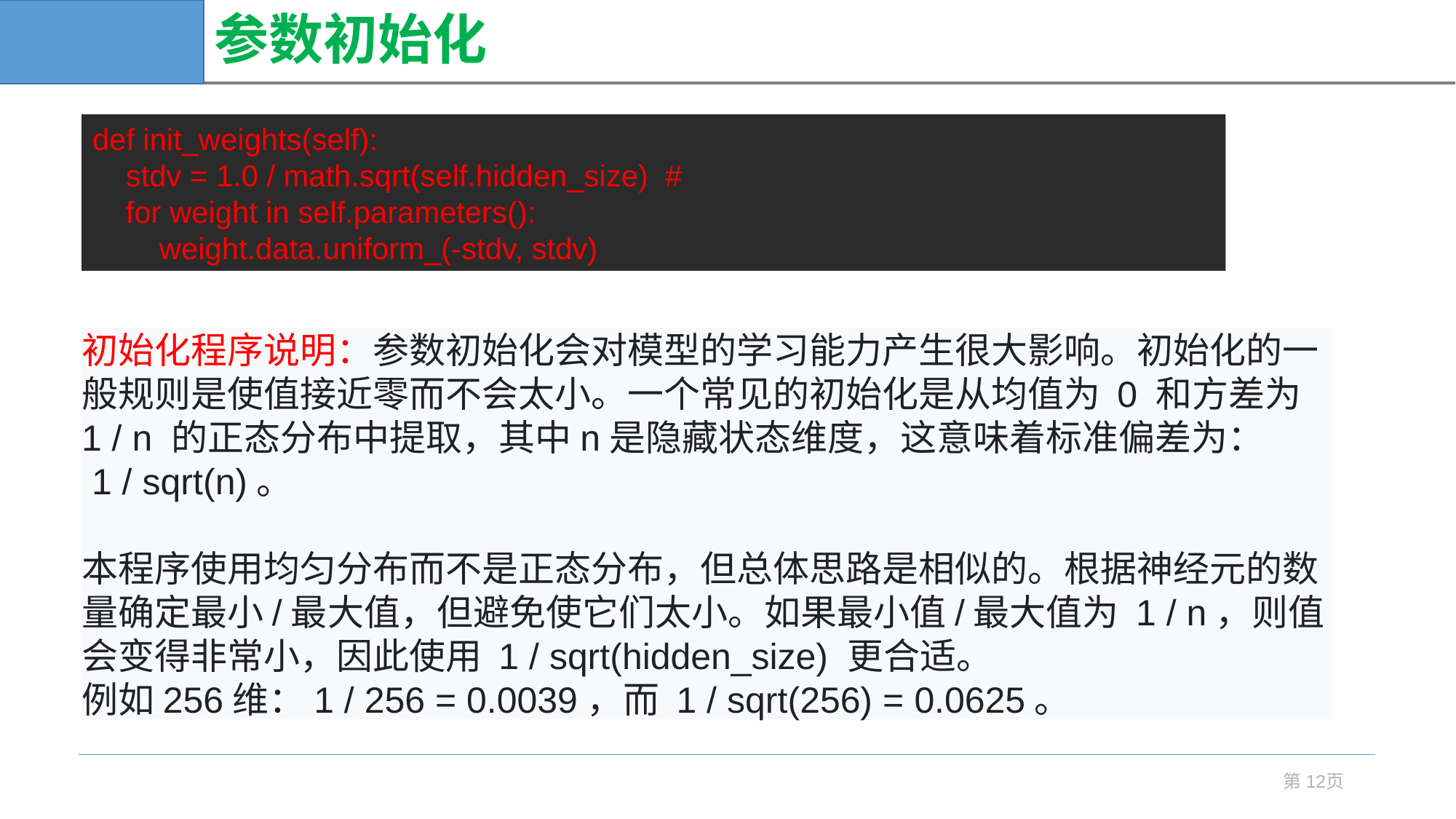

# 参数初始化
def init_weights(self):
    stdv = 1.0 / math.sqrt(self.hidden_size)  #
    for weight in self.parameters():
        weight.data.uniform_(-stdv, stdv)
初始化程序说明：参数初始化会对模型的学习能力产生很大影响。初始化的一般规则是使值接近零而不会太小。一个常见的初始化是从均值为 0 和方差为 1 / n 的正态分布中提取，其中n是隐藏状态维度，这意味着标准偏差为：
 1 / sqrt(n)。

本程序使用均匀分布而不是正态分布，但总体思路是相似的。根据神经元的数量确定最小/最大值，但避免使它们太小。如果最小值/最大值为 1 / n，则值会变得非常小，因此使用 1 / sqrt(hidden_size) 更合适。
例如256维：1 / 256 = 0.0039，而 1 / sqrt(256) = 0.0625。
第12页